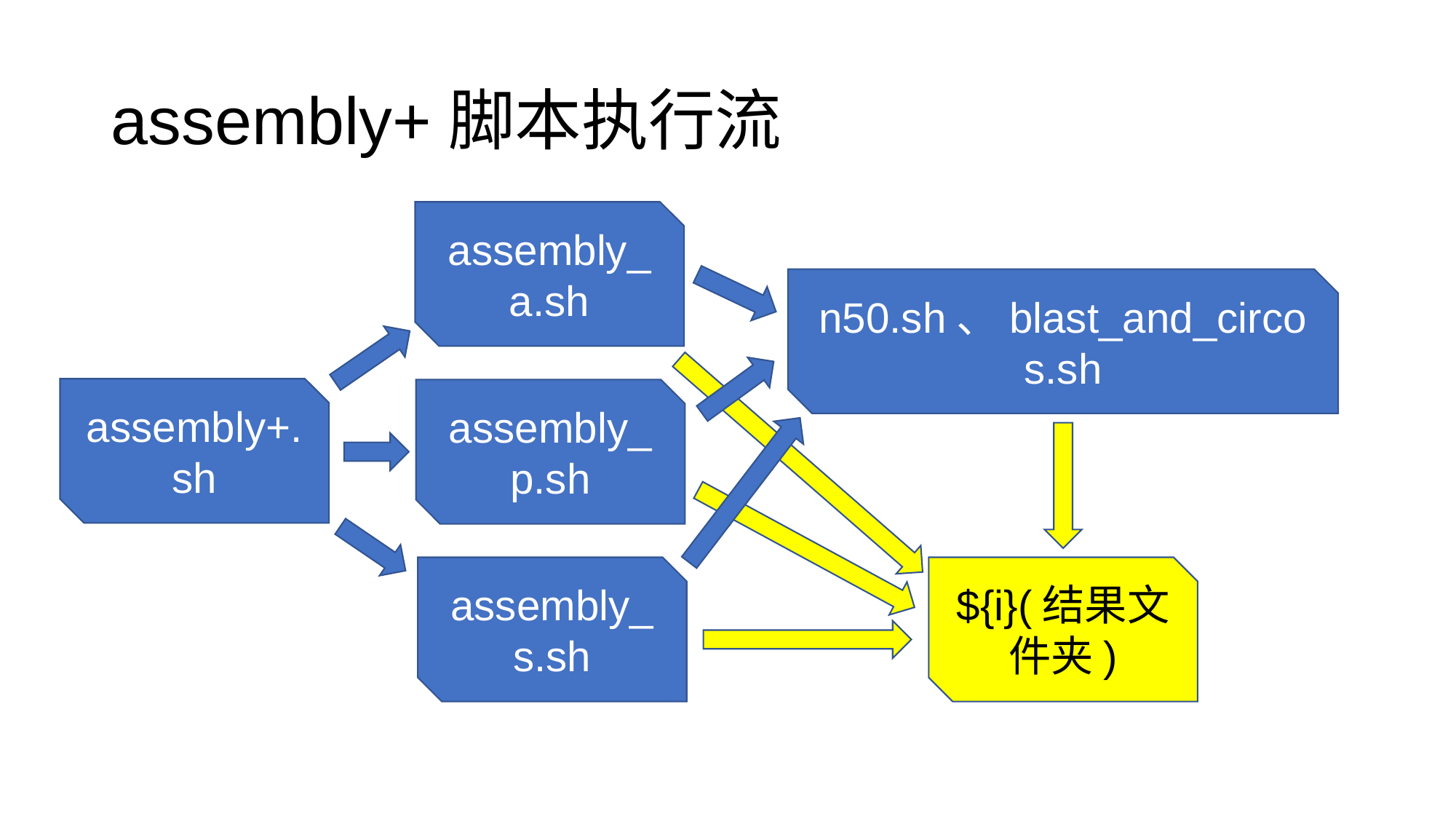

# assembly+脚本执行流
assembly_a.sh
n50.sh、blast_and_circos.sh

assembly+.sh
assembly_p.sh

assembly_s.sh
${i}(结果文件夹)